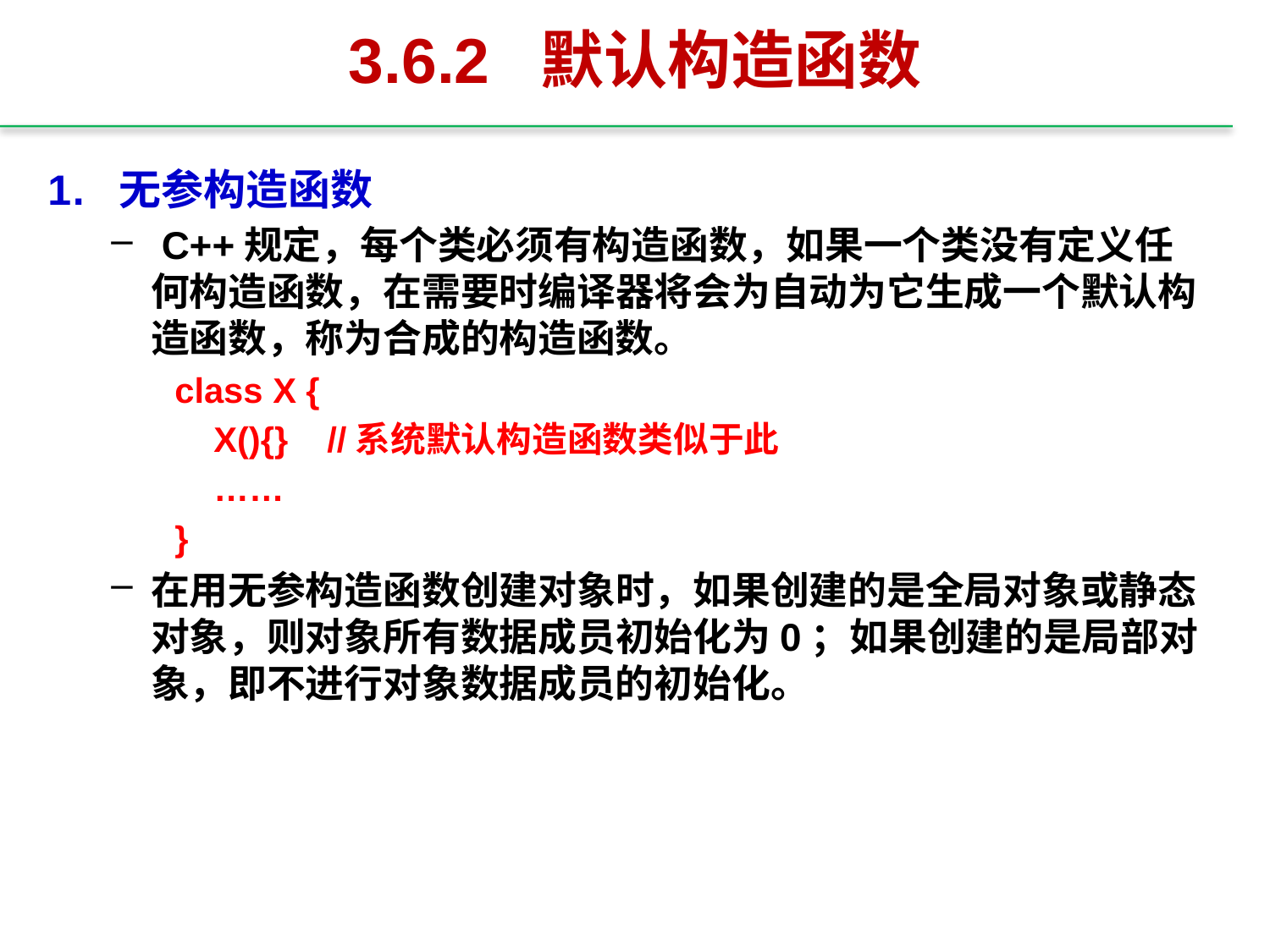

# 3.6.2  默认构造函数
无参构造函数
 C++规定，每个类必须有构造函数，如果一个类没有定义任何构造函数，在需要时编译器将会为自动为它生成一个默认构造函数，称为合成的构造函数。
class X {
    X(){}    //系统默认构造函数类似于此
    ……
}
在用无参构造函数创建对象时，如果创建的是全局对象或静态对象，则对象所有数据成员初始化为0；如果创建的是局部对象，即不进行对象数据成员的初始化。